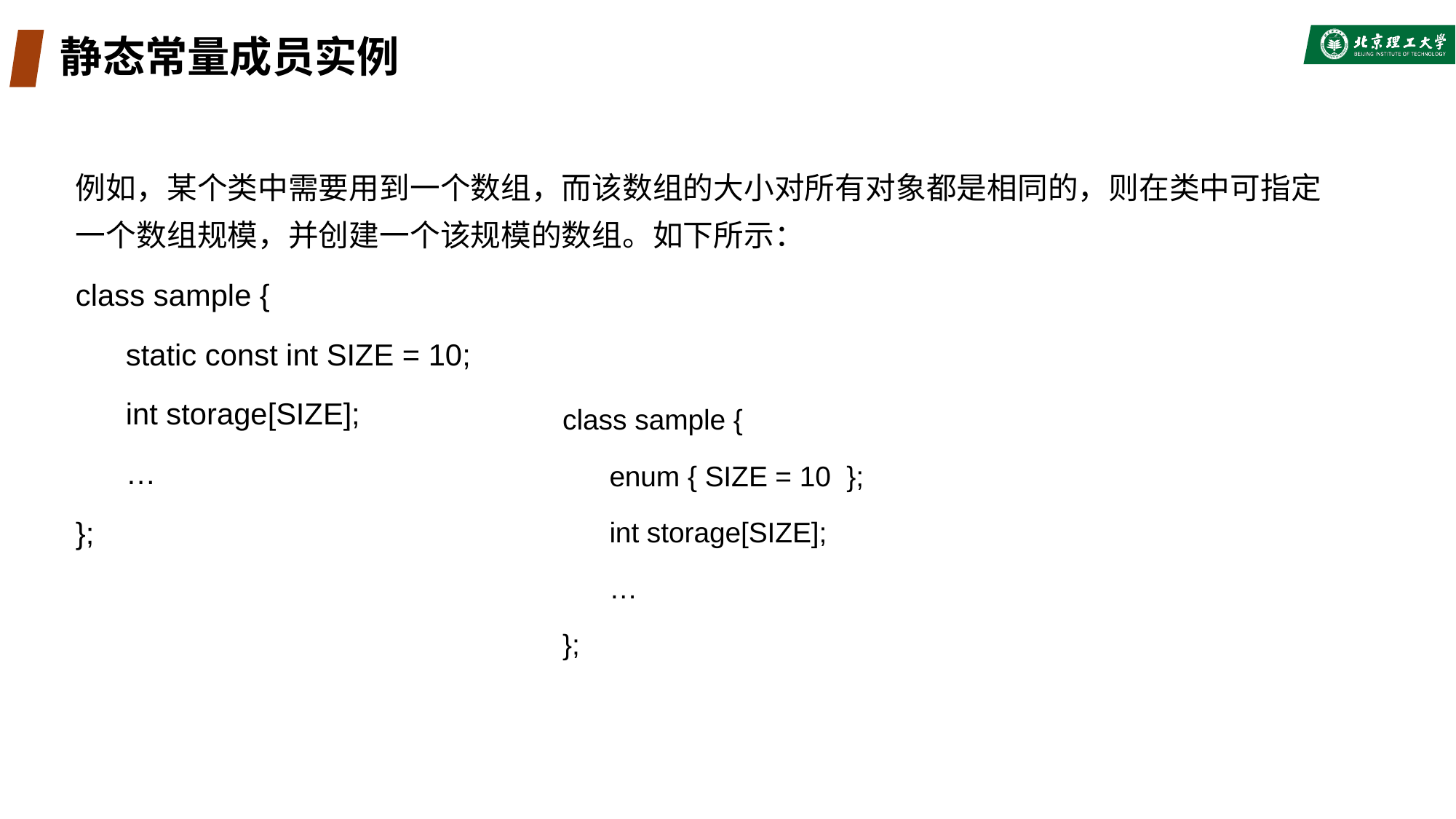

# 静态常量成员实例
例如，某个类中需要用到一个数组，而该数组的大小对所有对象都是相同的，则在类中可指定一个数组规模，并创建一个该规模的数组。如下所示：
class sample {
      static const int SIZE = 10;
      int storage[SIZE];
      …
};
class sample {
      enum { SIZE = 10  };
      int storage[SIZE];
      …
};